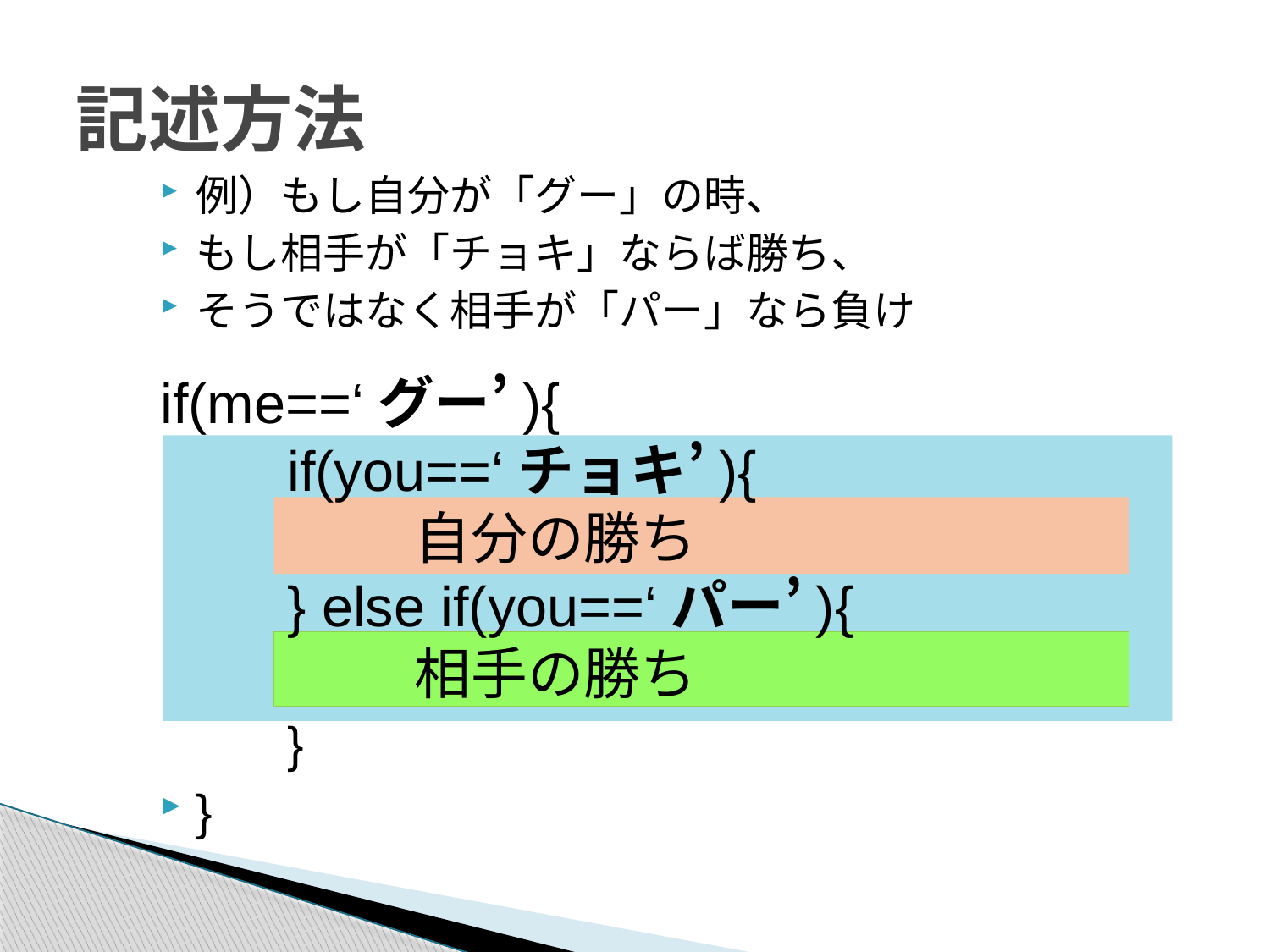

# 記述方法
例）もし自分が「グー」の時、
もし相手が「チョキ」ならば勝ち、
そうではなく相手が「パー」なら負け
　
if(me==‘グー’){
	if(you==‘チョキ’){
		自分の勝ち
	} else if(you==‘パー’){
		相手の勝ち
	}
}